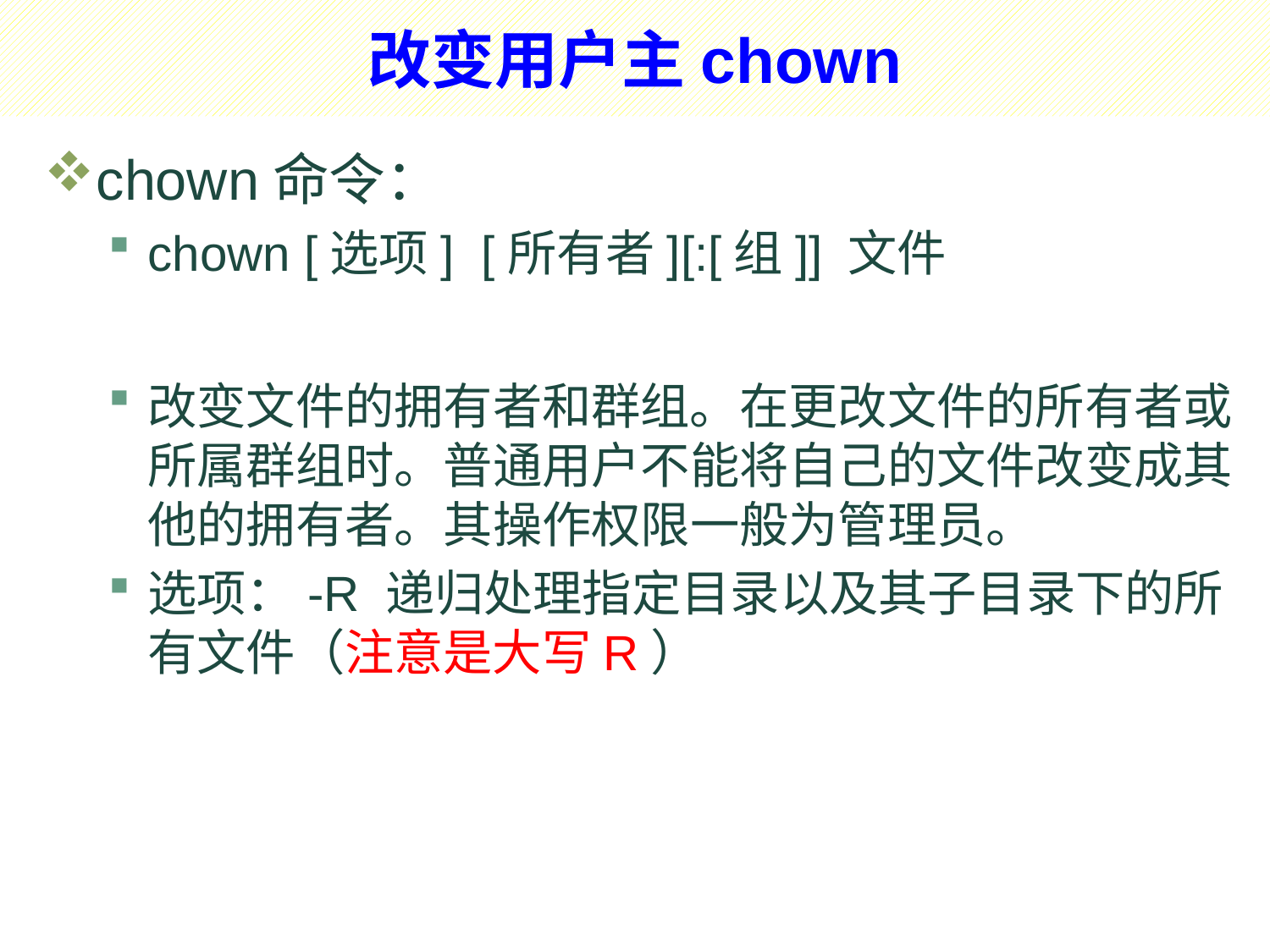

# 改变用户主chown
chown命令：
chown [选项]  [所有者][:[组]] 文件

改变文件的拥有者和群组。在更改文件的所有者或所属群组时。普通用户不能将自己的文件改变成其他的拥有者。其操作权限一般为管理员。
选项：-R 递归处理指定目录以及其子目录下的所有文件（注意是大写R）